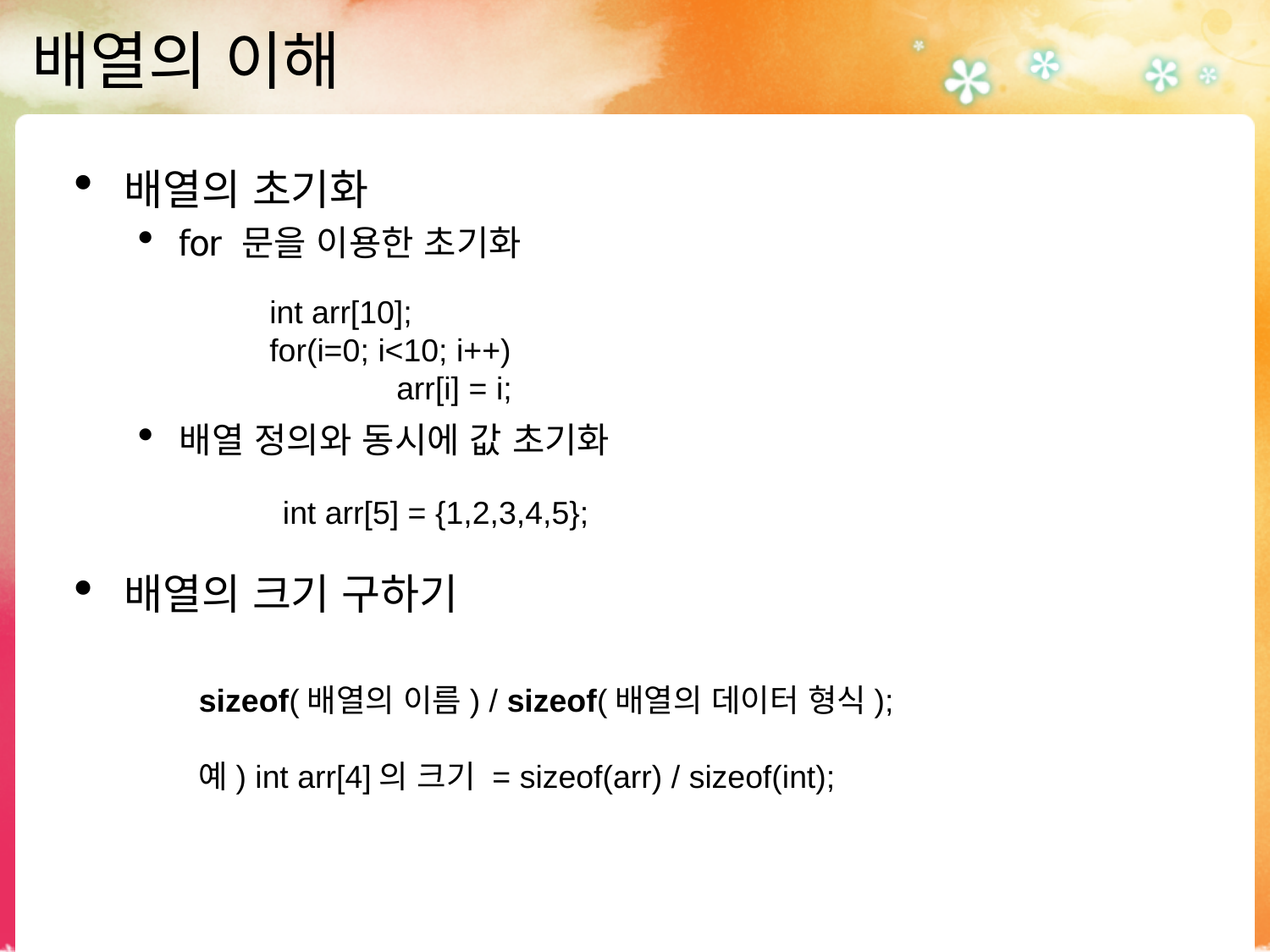

# 배열의 이해
배열의 초기화
for 문을 이용한 초기화

배열 정의와 동시에 값 초기화

배열의 크기 구하기
int arr[10];
for(i=0; i<10; i++)
	arr[i] = i;
int arr[5] = {1,2,3,4,5};
sizeof(배열의 이름) / sizeof(배열의 데이터 형식);
예) int arr[4]의 크기 = sizeof(arr) / sizeof(int);